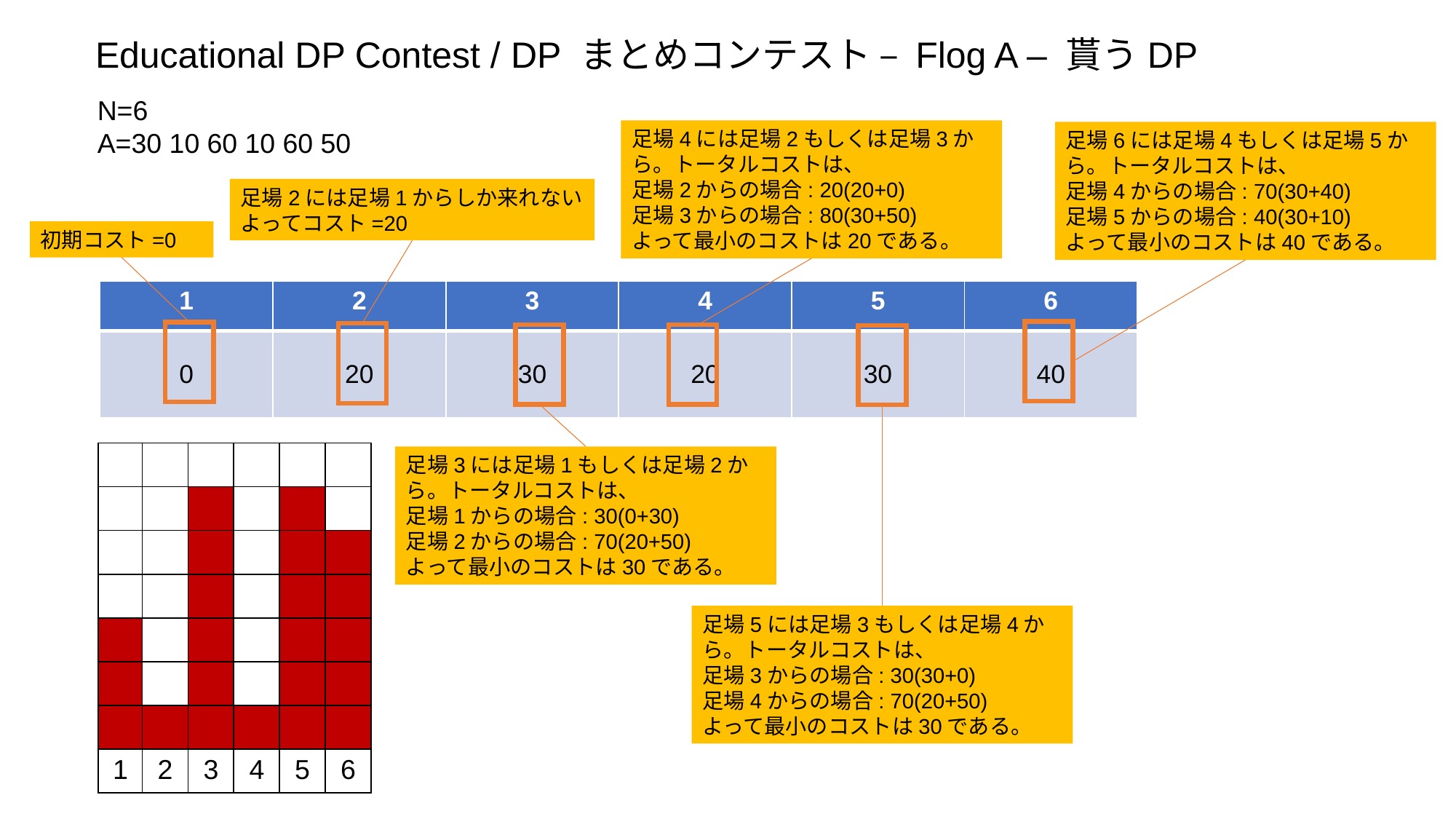

Educational DP Contest / DP まとめコンテスト – Flog A – 貰うDP
N=6
A=30 10 60 10 60 50
足場4には足場2もしくは足場3から。トータルコストは、
足場2からの場合: 20(20+0)
足場3からの場合: 80(30+50)
よって最小のコストは20である。
足場6には足場4もしくは足場5から。トータルコストは、
足場4からの場合: 70(30+40)
足場5からの場合: 40(30+10)
よって最小のコストは40である。
足場2には足場1からしか来れない
よってコスト=20
初期コスト=0
| 1 | 2 | 3 | 4 | 5 | 6 |
| --- | --- | --- | --- | --- | --- |
| 0 | 20 | 30 | 20 | 30 | 40 |

|  |  |  |  |  |  |
| --- | --- | --- | --- | --- | --- |
|  |  |  |  |  |  |
|  |  |  |  |  |  |
|  |  |  |  |  |  |
|  |  |  |  |  |  |
|  |  |  |  |  |  |
|  |  |  |  |  |  |
| 1 | 2 | 3 | 4 | 5 | 6 |
足場3には足場1もしくは足場2から。トータルコストは、
足場1からの場合: 30(0+30)
足場2からの場合: 70(20+50)
よって最小のコストは30である。
足場5には足場3もしくは足場4から。トータルコストは、
足場3からの場合: 30(30+0)
足場4からの場合: 70(20+50)
よって最小のコストは30である。